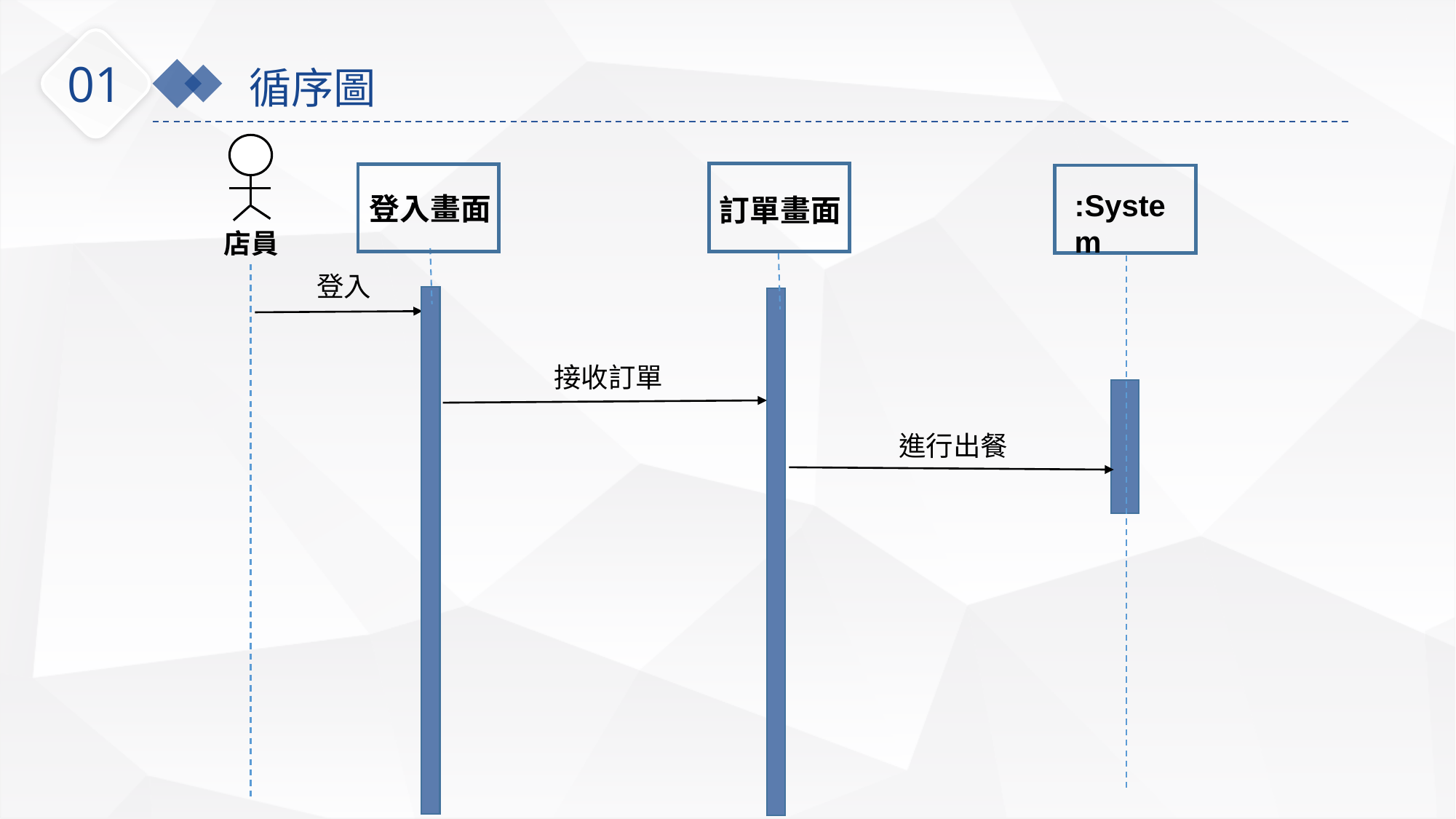

01
循序圖

:System
登入畫面
訂單畫面
店員

登入
接收訂單

進行出餐